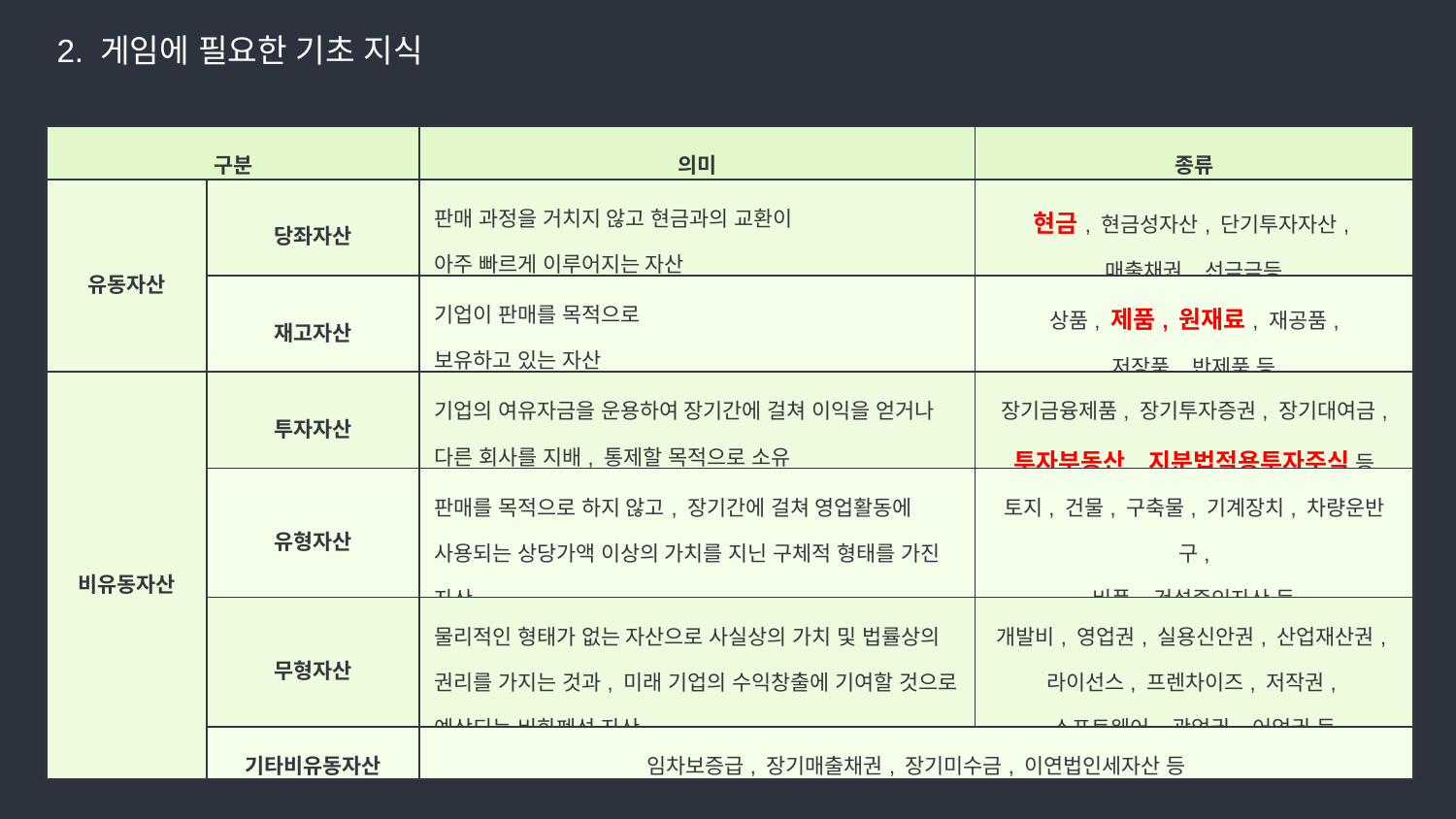

2. 게임에 필요한 기초 지식
| 구분 |  | 의미 | 종류 |
| --- | --- | --- | --- |
| 유동자산 | 당좌자산 | 판매 과정을 거치지 않고 현금과의 교환이 아주 빠르게 이루어지는 자산 | 현금, 현금성자산, 단기투자자산, 매출채권, 선금금등 |
|  | 재고자산 | 기업이 판매를 목적으로 보유하고 있는 자산 | 상품, 제품, 원재료, 재공품, 저장품, 반제품 등 |
| 비유동자산 | 투자자산 | 기업의 여유자금을 운용하여 장기간에 걸쳐 이익을 얻거나 다른 회사를 지배, 통제할 목적으로 소유 | 장기금융제품, 장기투자증권, 장기대여금, 투자부동산, 지분법적용투자주식 등 |
|  | 유형자산 | 판매를 목적으로 하지 않고, 장기간에 걸쳐 영업활동에 사용되는 상당가액 이상의 가치를 지닌 구체적 형태를 가진 자산 | 토지, 건물, 구축물, 기계장치, 차량운반구, 비품, 건설중인자산 등 |
|  | 무형자산 | 물리적인 형태가 없는 자산으로 사실상의 가치 및 법률상의 권리를 가지는 것과, 미래 기업의 수익창출에 기여할 것으로 예상되는 비화폐성 자산 | 개발비, 영업권, 실용신안권, 산업재산권, 라이선스, 프렌차이즈, 저작권, 소프트웨어, 광업권, 어업권 등 |
|  | 기타비유동자산 | 임차보증급, 장기매출채권, 장기미수금, 이연법인세자산 등 |  |